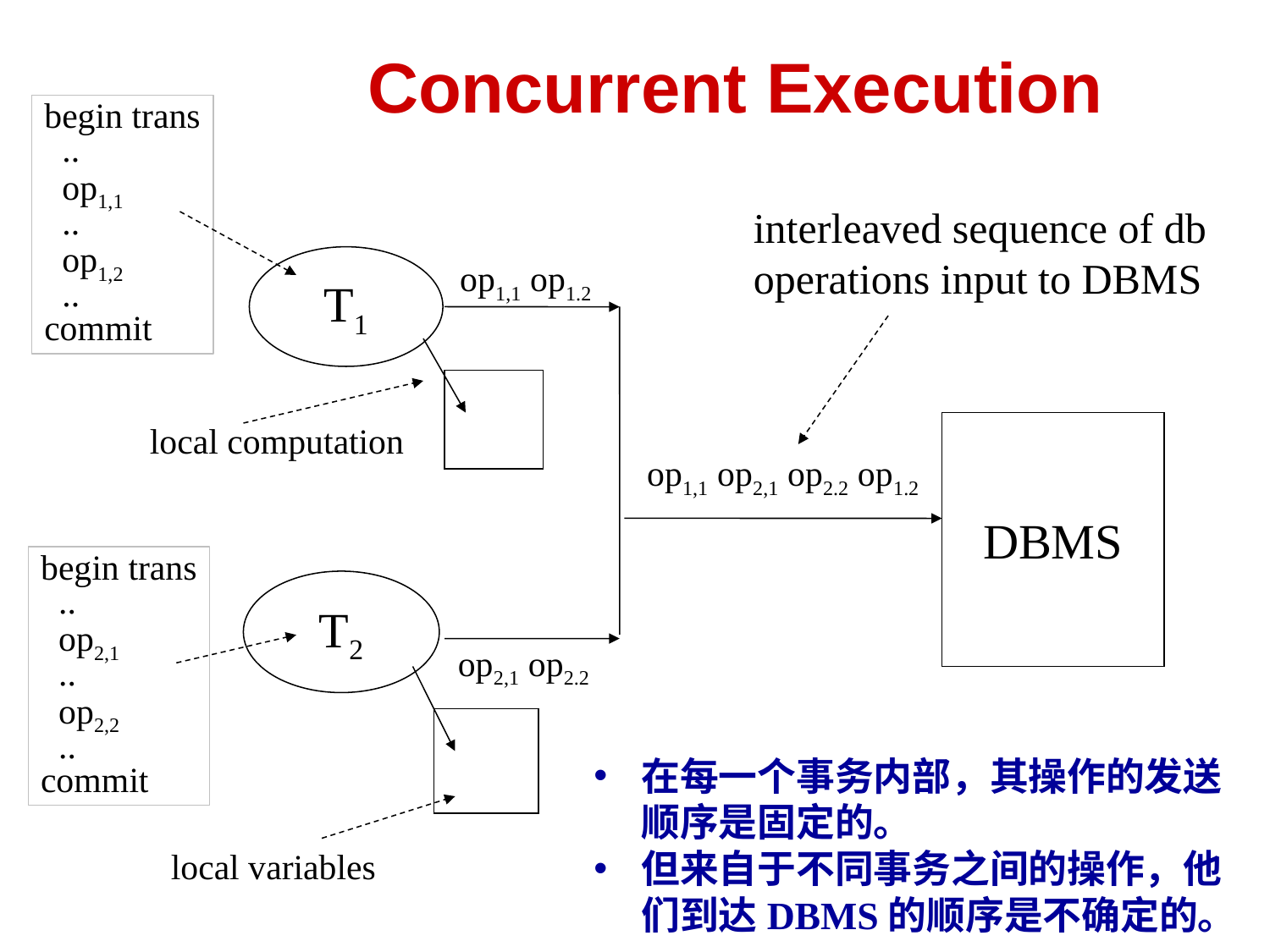

# Concurrent Execution
begin trans
  ..
  op1,1
  ..
  op1,2
  ..
commit
interleaved sequence of db
operations input to DBMS

T1
op1,1 op1.2

op2,1 op2.2

local computation
DBMS
op1,1 op2,1 op2.2 op1.2

begin trans
  ..
  op2,1
  ..
  op2,2
  ..
commit
T2

在每一个事务内部，其操作的发送顺序是固定的。
但来自于不同事务之间的操作，他们到达DBMS的顺序是不确定的。

local variables
35